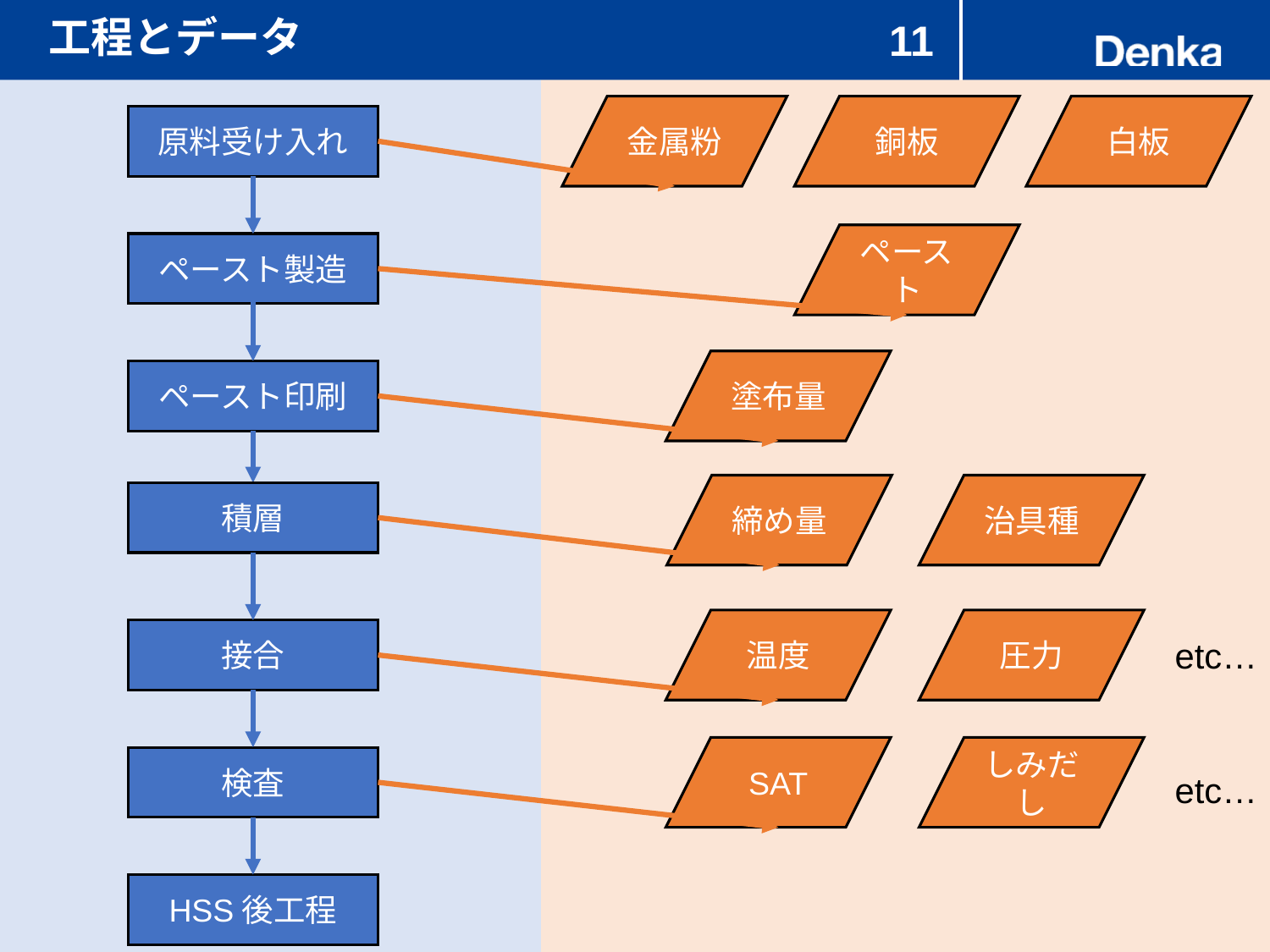

# 工程とデータ
11

金属粉
銅板
白板
原料受け入れ
ペースト
ペースト製造
塗布量
ペースト印刷
締め量
治具種
積層
温度
圧力
接合
etc…
SAT
しみだし
検査
etc…
HSS後工程